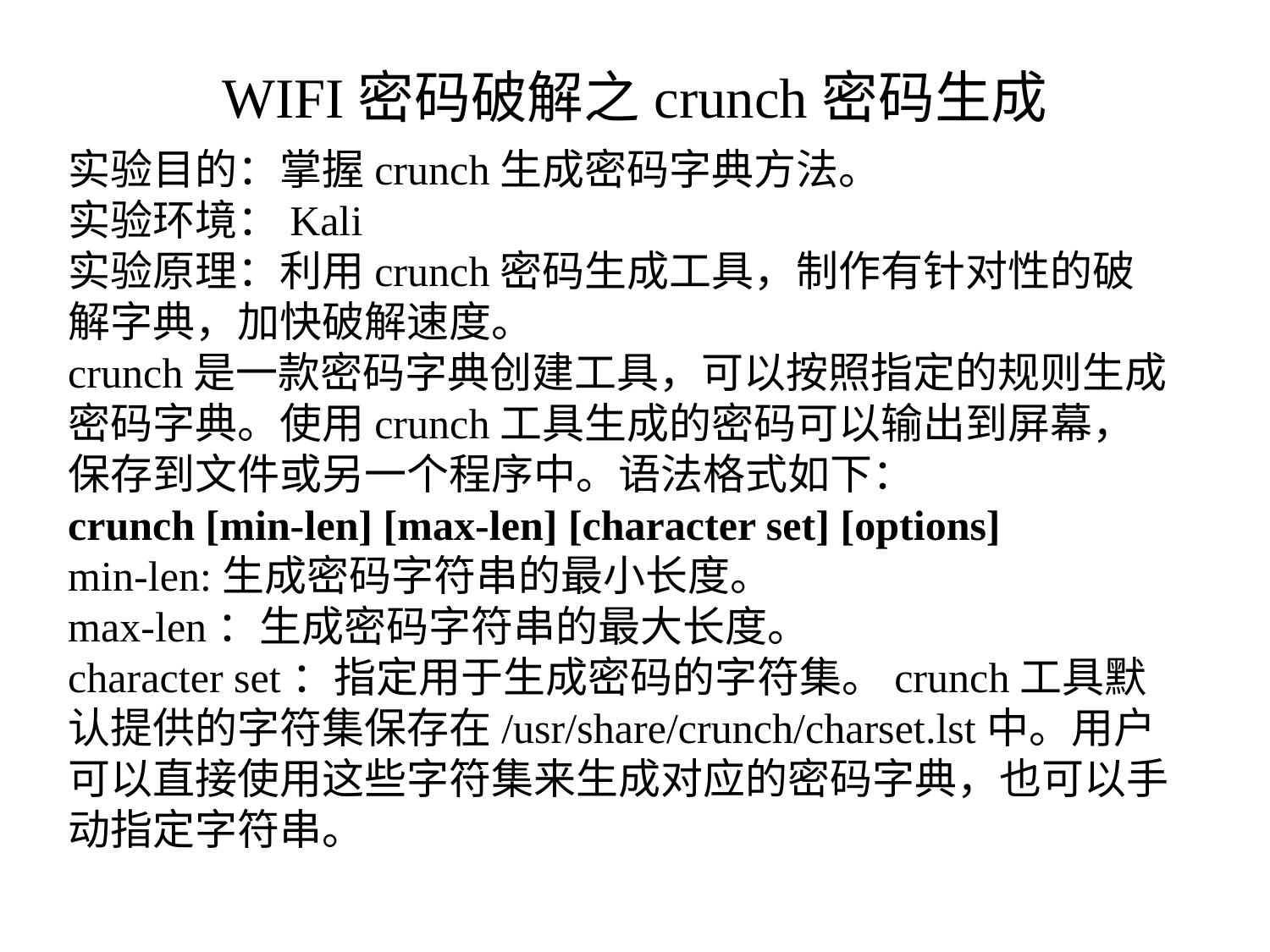

# WIFI密码破解之crunch密码生成
实验目的：掌握crunch生成密码字典方法。
实验环境：Kali
实验原理：利用crunch密码生成工具，制作有针对性的破解字典，加快破解速度。
crunch是一款密码字典创建工具，可以按照指定的规则生成密码字典。使用crunch工具生成的密码可以输出到屏幕，保存到文件或另一个程序中。语法格式如下：
crunch [min-len] [max-len] [character set] [options]
min-len:生成密码字符串的最小长度。
max-len：生成密码字符串的最大长度。
character set：指定用于生成密码的字符集。crunch工具默认提供的字符集保存在/usr/share/crunch/charset.lst中。用户可以直接使用这些字符集来生成对应的密码字典，也可以手动指定字符串。